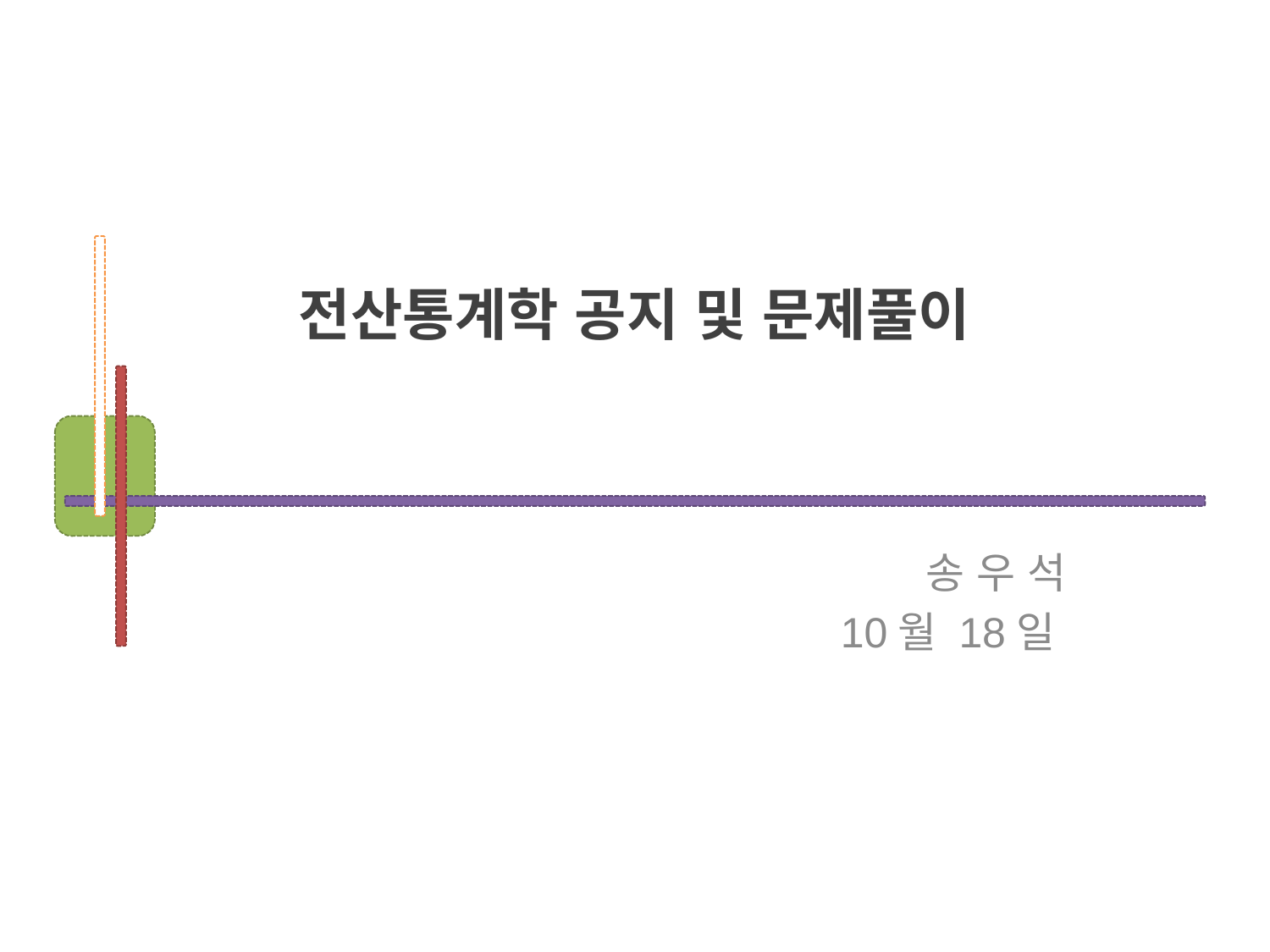

# 전산통계학 공지 및 문제풀이
송 우 석
10월 18일